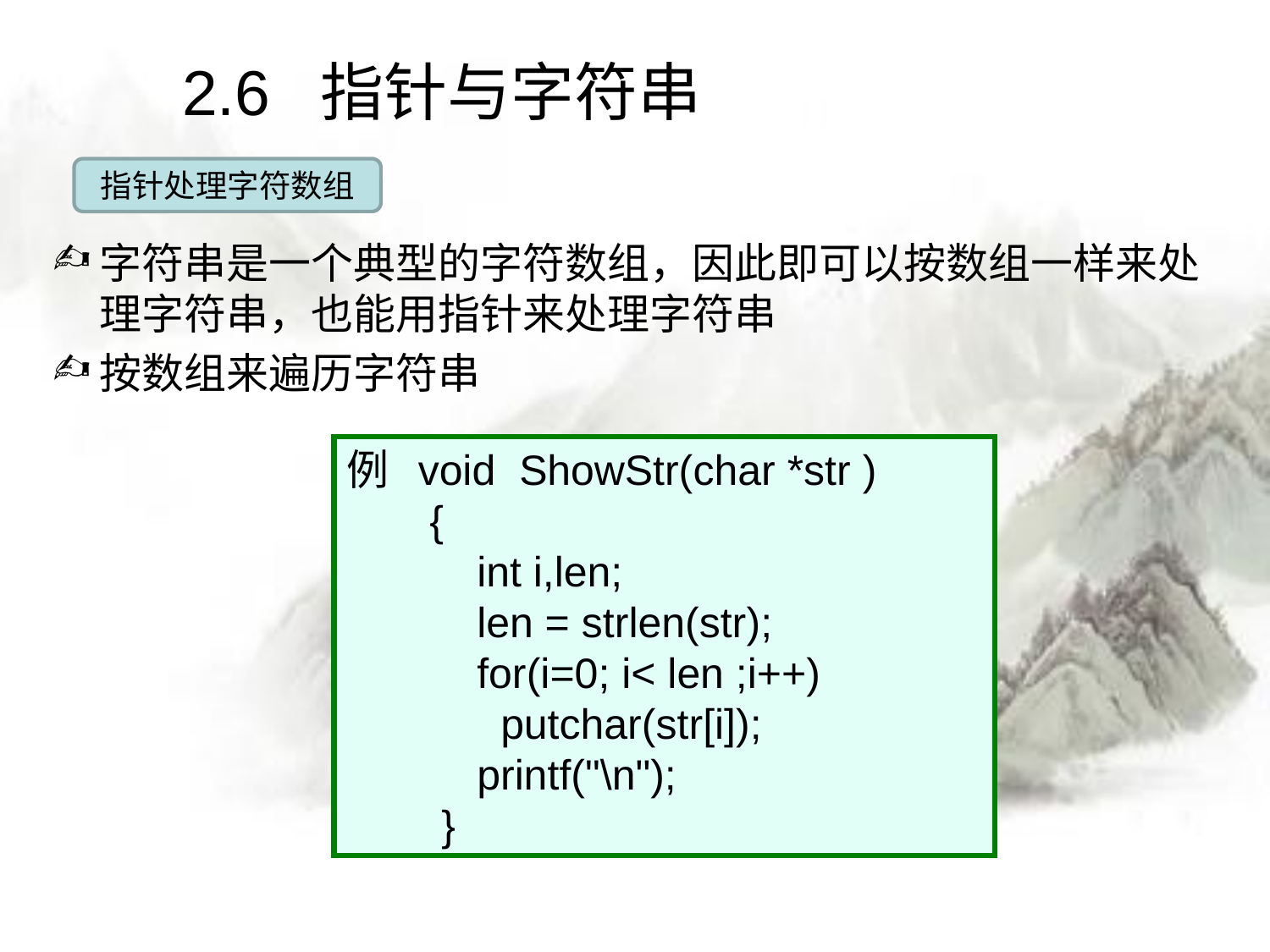

# 2.6  指针与字符串
指针处理字符数组
字符串是一个典型的字符数组，因此即可以按数组一样来处理字符串，也能用指针来处理字符串
按数组来遍历字符串
例  void  ShowStr(char *str )
       {
           int i,len;
           len = strlen(str);
           for(i=0; i< len ;i++)
             putchar(str[i]);
           printf("\n");
        }